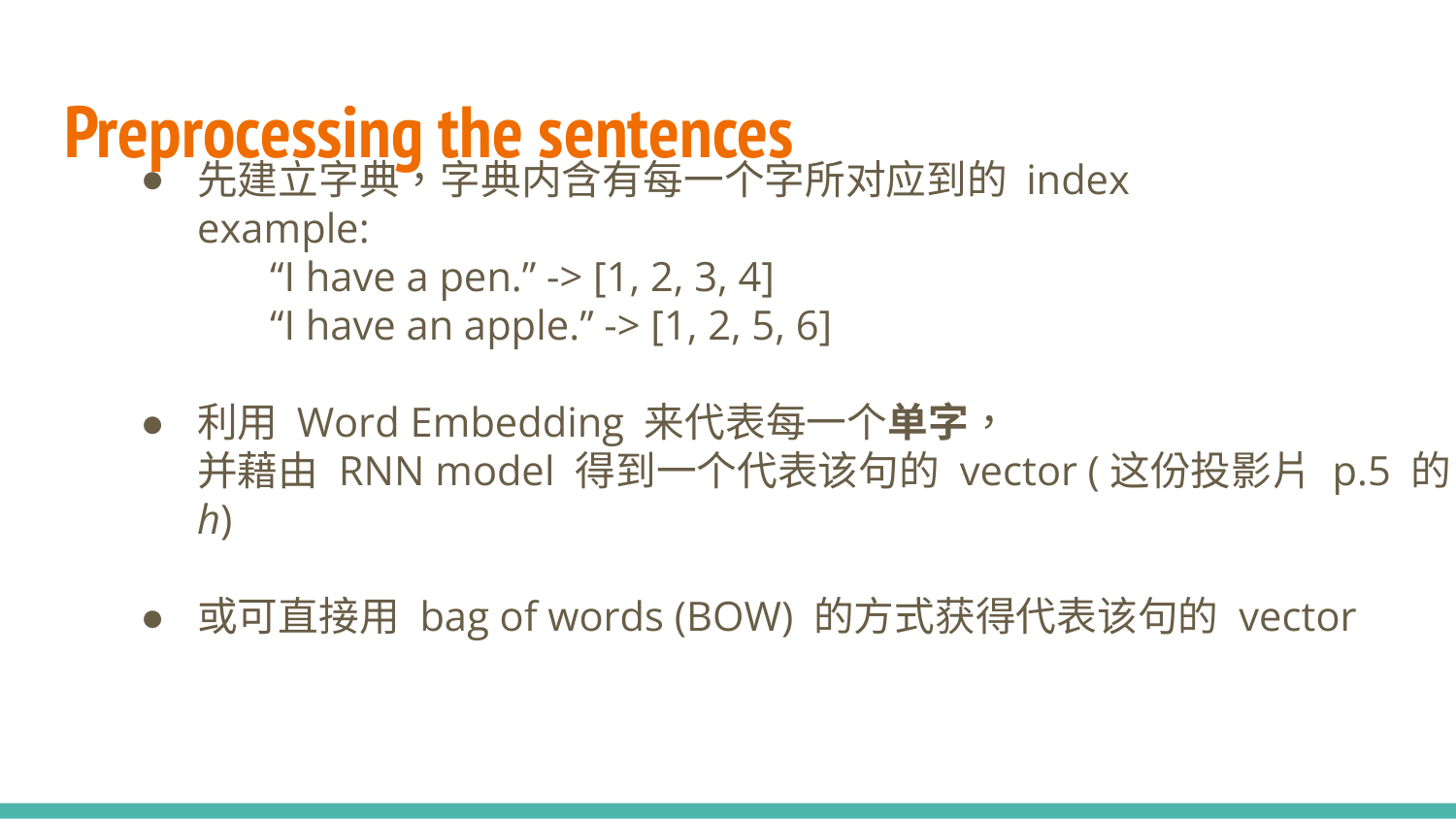

# Preprocessing the sentences
先建立字典，字典内含有每一个字所对应到的 index
example:
“I have a pen.” -> [1, 2, 3, 4]
“I have an apple.” -> [1, 2, 5, 6]

利用 Word Embedding 来代表每一个单字，
并藉由 RNN model 得到一个代表该句的 vector (这份投影片 p.5 的 h)
或可直接用 bag of words (BOW) 的方式获得代表该句的 vector